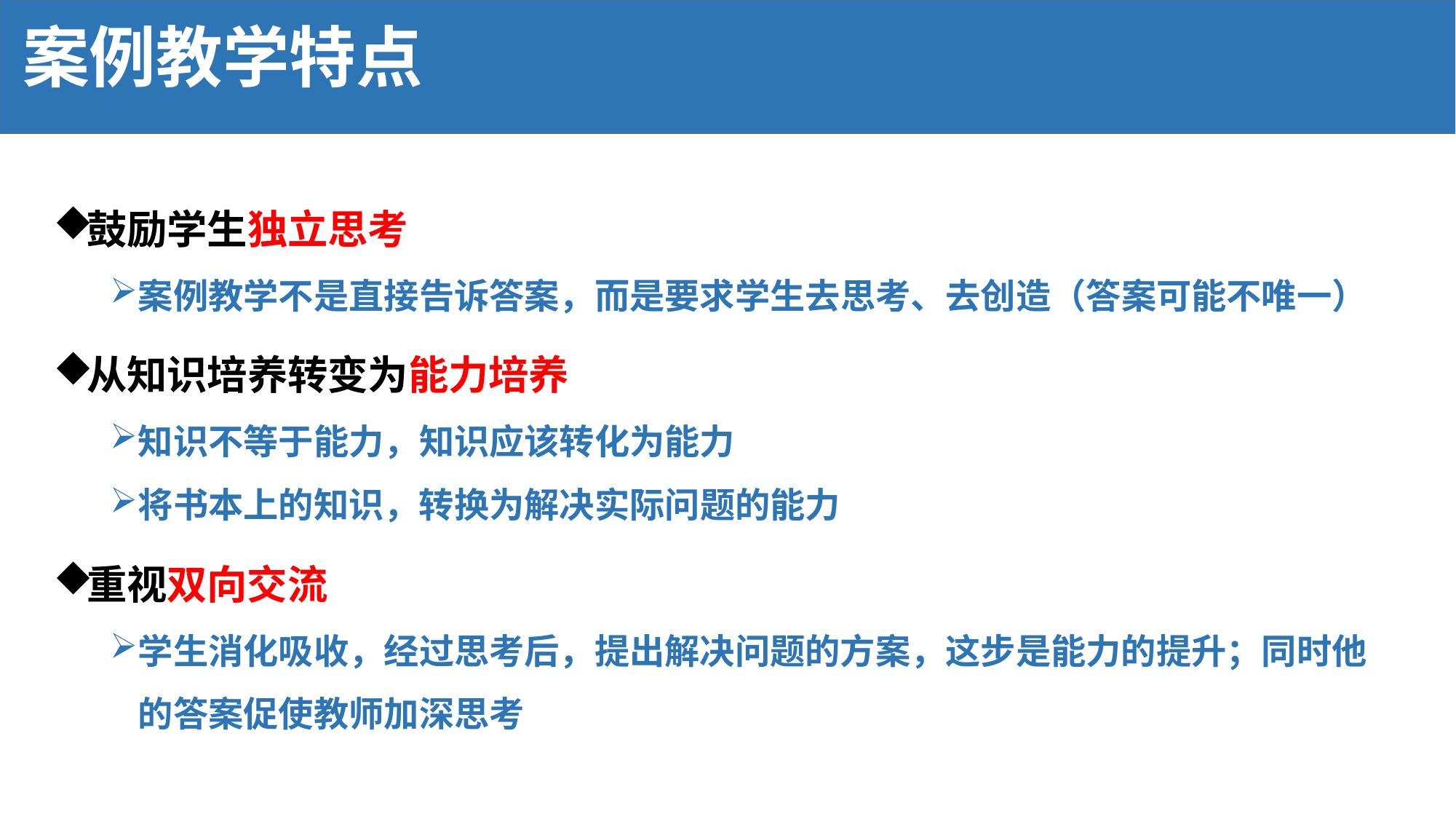

# 案例教学特点
鼓励学生独立思考
案例教学不是直接告诉答案，而是要求学生去思考、去创造（答案可能不唯一）
从知识培养转变为能力培养
知识不等于能力，知识应该转化为能力
将书本上的知识，转换为解决实际问题的能力
重视双向交流
学生消化吸收，经过思考后，提出解决问题的方案，这步是能力的提升；同时他的答案促使教师加深思考